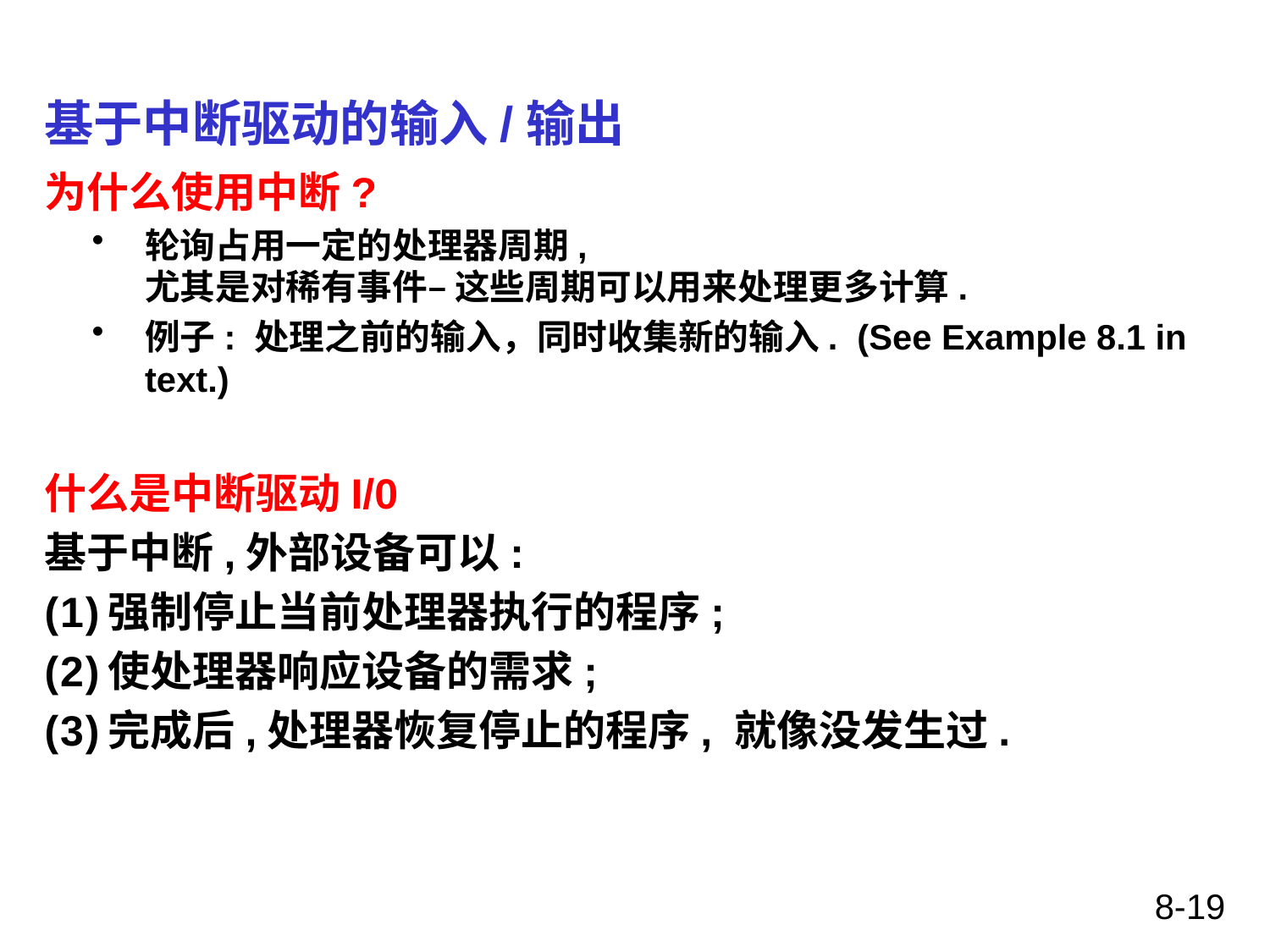

# 基于中断驱动的输入/输出
为什么使用中断?
轮询占用一定的处理器周期,
尤其是对稀有事件– 这些周期可以用来处理更多计算.
例子: 处理之前的输入，同时收集新的输入.  (See Example 8.1 in text.)

什么是中断驱动I/0
基于中断,外部设备可以:
强制停止当前处理器执行的程序;
使处理器响应设备的需求;
完成后,处理器恢复停止的程序, 就像没发生过.

8-19